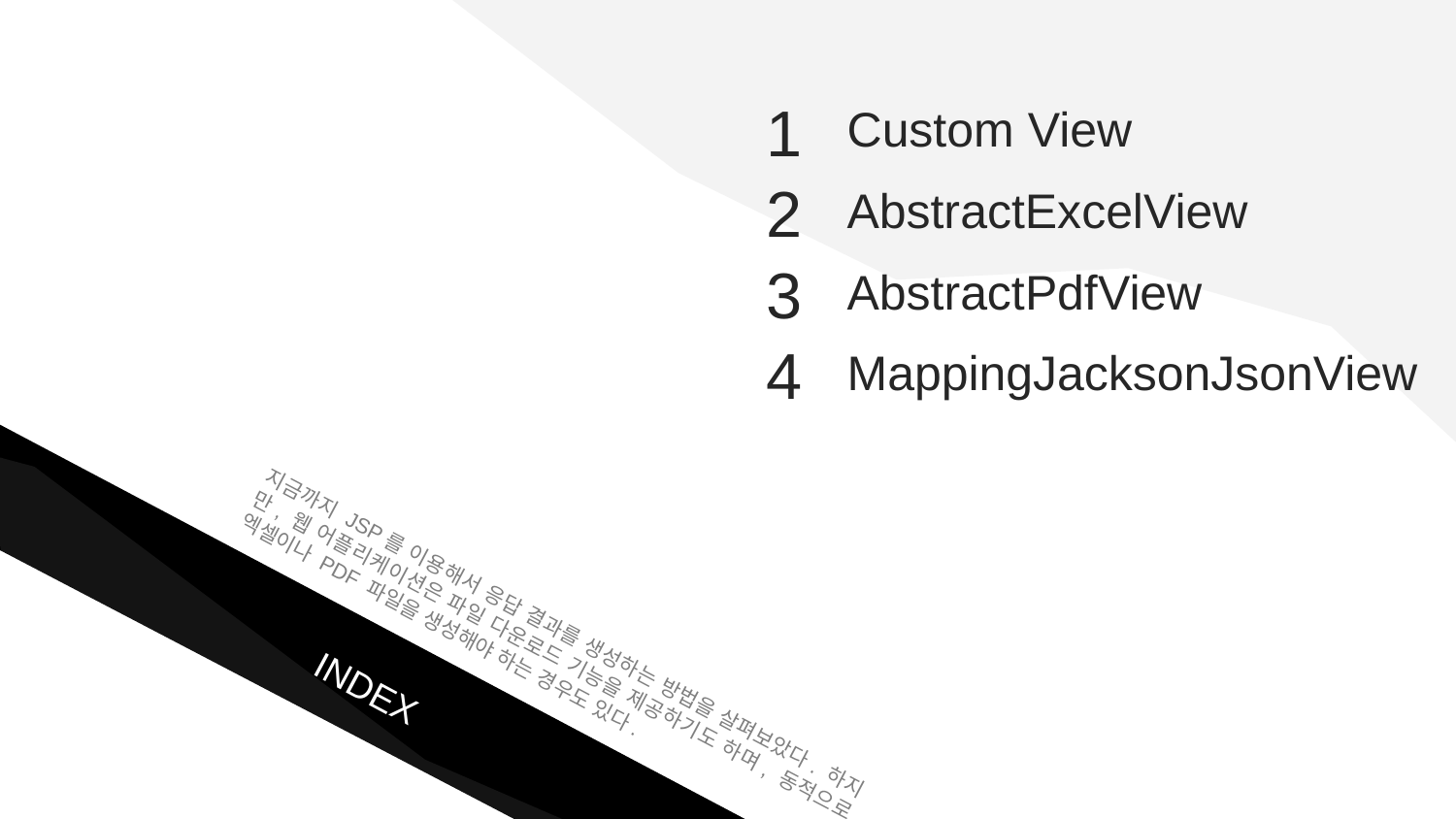

1
Custom View
2
AbstractExcelView
3
AbstractPdfView
4
MappingJacksonJsonView
지금까지 JSP를 이용해서 응답 결과를 생성하는 방법을 살펴보았다. 하지만, 웹 어플리케이션은 파일 다운로드 기능을 제공하기도 하며, 동적으로 엑셀이나 PDF 파일을 생성해야 하는 경우도 있다.

INDEX